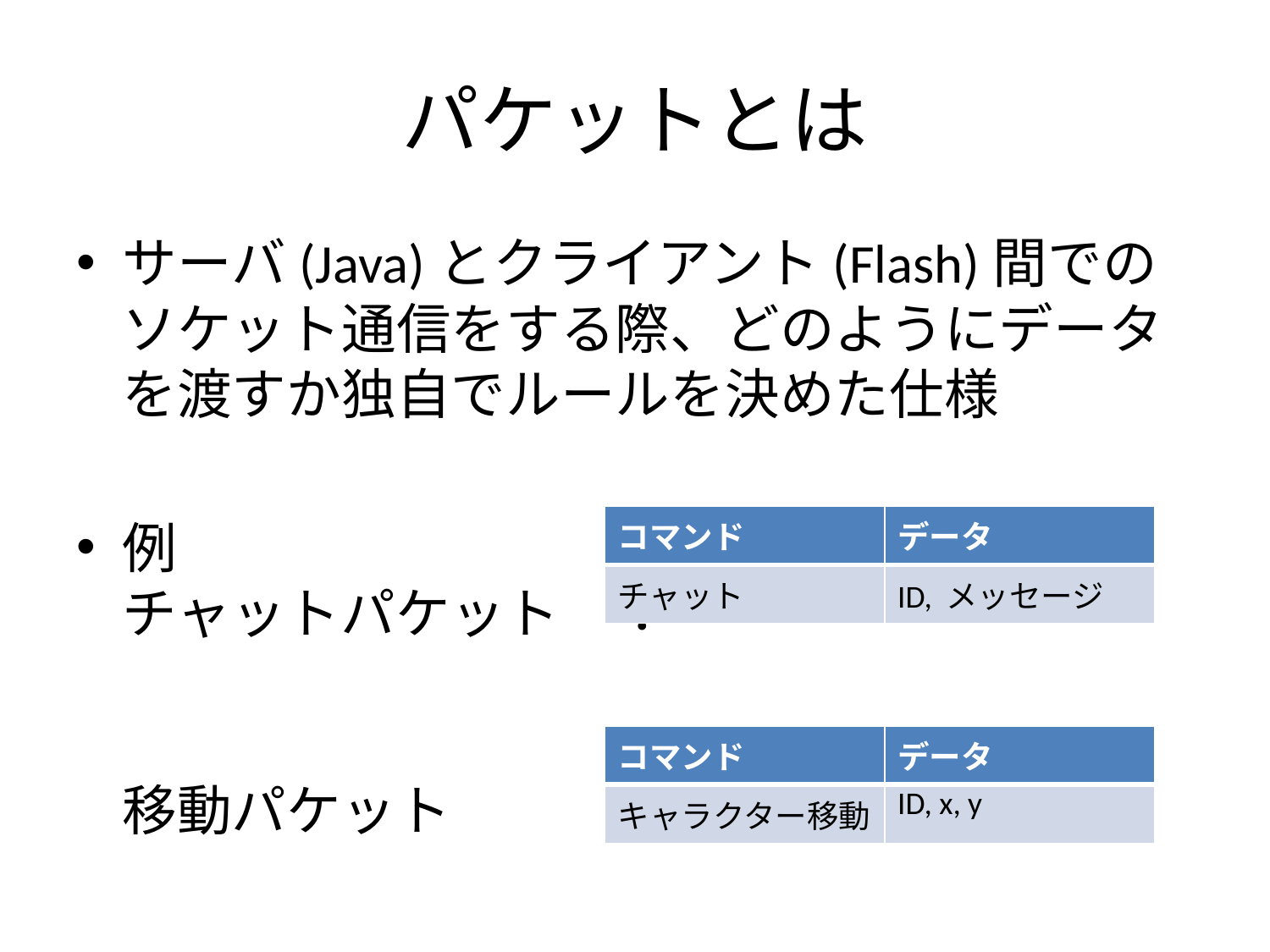

# パケットとは
サーバ(Java)とクライアント(Flash)間での
ソケット通信をする際、どのようにデータを渡すか独自でルールを決めた仕様

例
チャットパケット　：
移動パケット　　  ：
| コマンド | データ |
| --- | --- |
| チャット | ID, メッセージ |
| コマンド | データ |
| --- | --- |
| キャラクター移動 | ID, x, y |